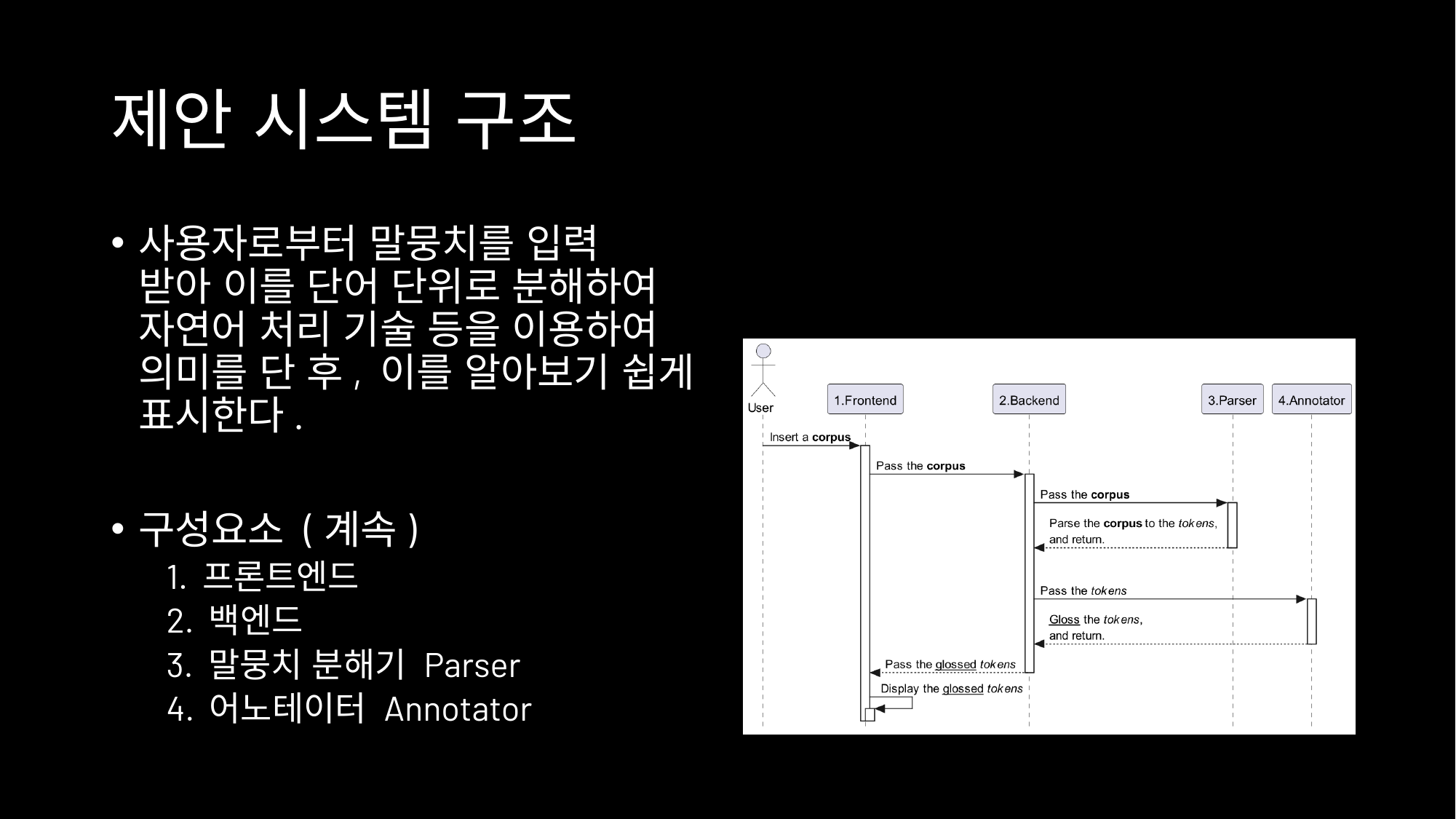

# 제안 시스템 구조
사용자로부터 말뭉치를 입력
받아 이를 단어 단위로 분해하여
자연어 처리 기술 등을 이용하여 의미를 단 후, 이를 알아보기 쉽게 표시한다.

구성요소 (계속)
1. 프론트엔드
2. 백엔드
3. 말뭉치 분해기 Parser
4. 어노테이터 Annotator